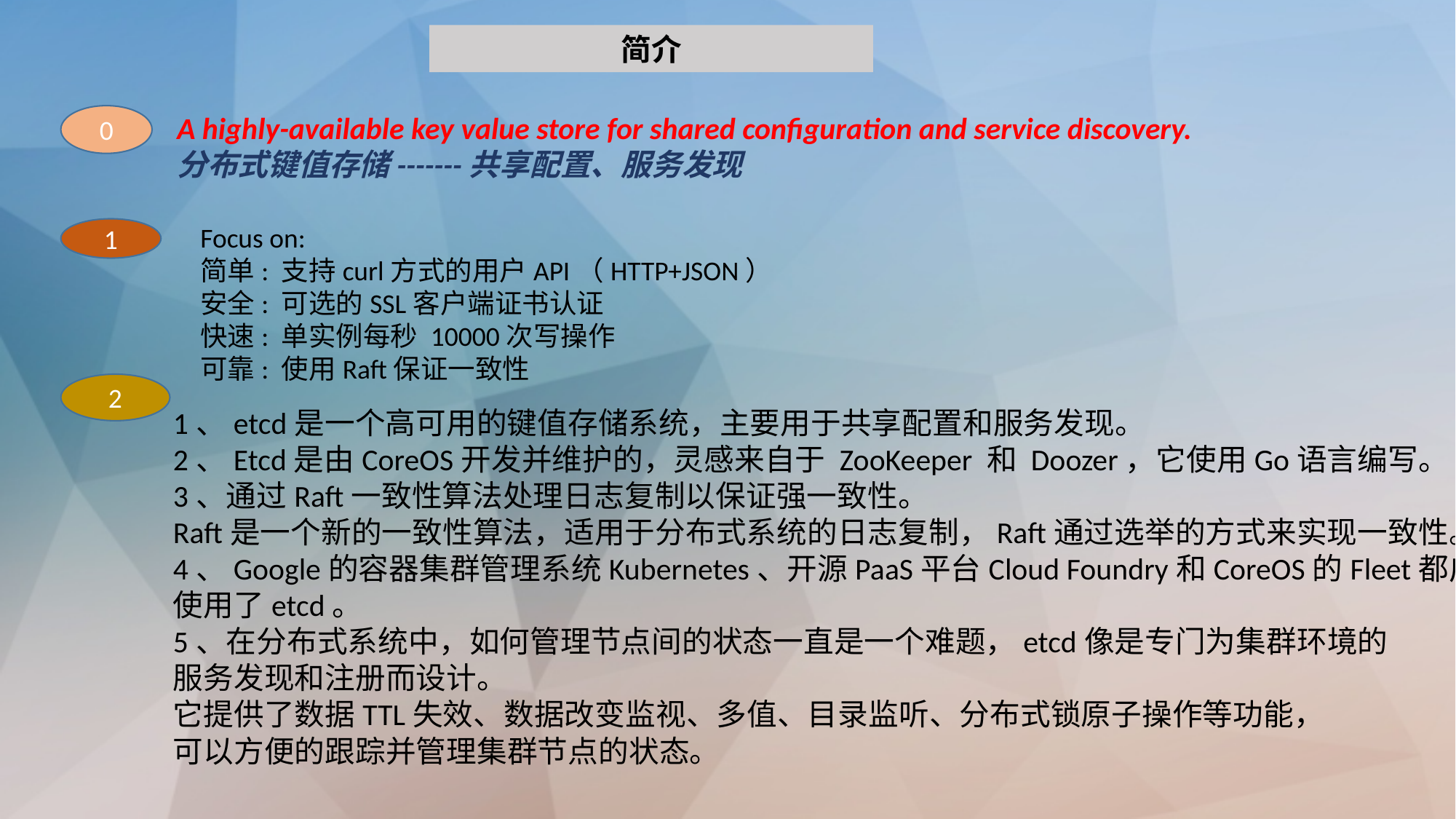

简介
A highly-available key value store for shared configuration and service discovery.
分布式键值存储-------共享配置、服务发现
0
Focus on:
简单: 支持curl方式的用户API（HTTP+JSON）
安全: 可选的SSL客户端证书认证
快速: 单实例每秒 10000次写操作
可靠: 使用Raft保证一致性
1
2
1、etcd是一个高可用的键值存储系统，主要用于共享配置和服务发现。
2、Etcd是由CoreOS开发并维护的，灵感来自于 ZooKeeper 和 Doozer，它使用Go语言编写。
3、通过Raft一致性算法处理日志复制以保证强一致性。
Raft是一个新的一致性算法，适用于分布式系统的日志复制，Raft通过选举的方式来实现一致性。
4、Google的容器集群管理系统Kubernetes、开源PaaS平台Cloud Foundry和CoreOS的Fleet都广泛
使用了etcd。
5、在分布式系统中，如何管理节点间的状态一直是一个难题，etcd像是专门为集群环境的
服务发现和注册而设计。
它提供了数据TTL失效、数据改变监视、多值、目录监听、分布式锁原子操作等功能，
可以方便的跟踪并管理集群节点的状态。